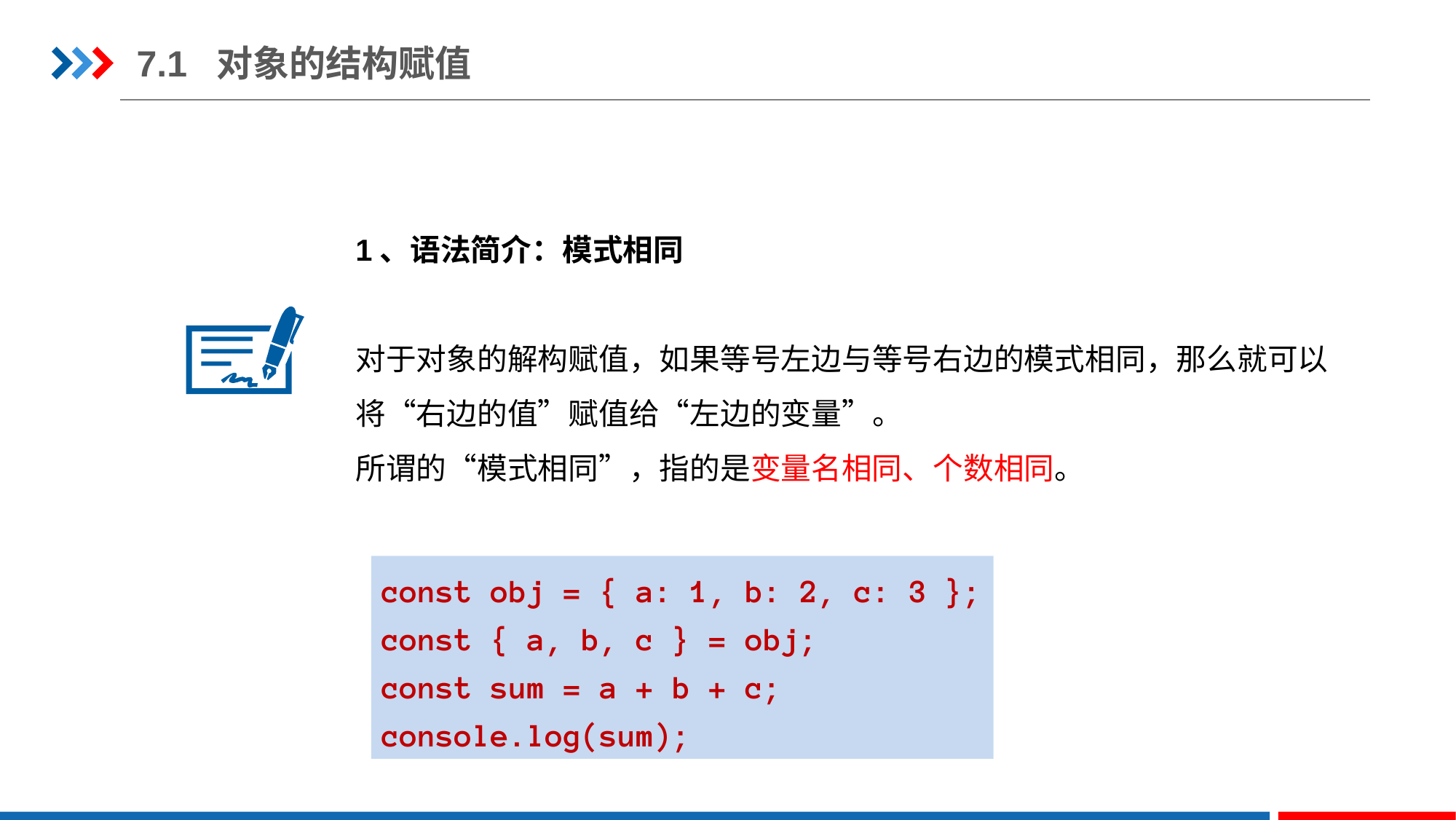

7.1  对象的结构赋值
1、语法简介：模式相同

对于对象的解构赋值，如果等号左边与等号右边的模式相同，那么就可以将“右边的值”赋值给“左边的变量”。
所谓的“模式相同”，指的是变量名相同、个数相同。

const obj = { a: 1, b: 2, c: 3 };
const { a, b, c } = obj;
const sum = a + b + c;
console.log(sum);